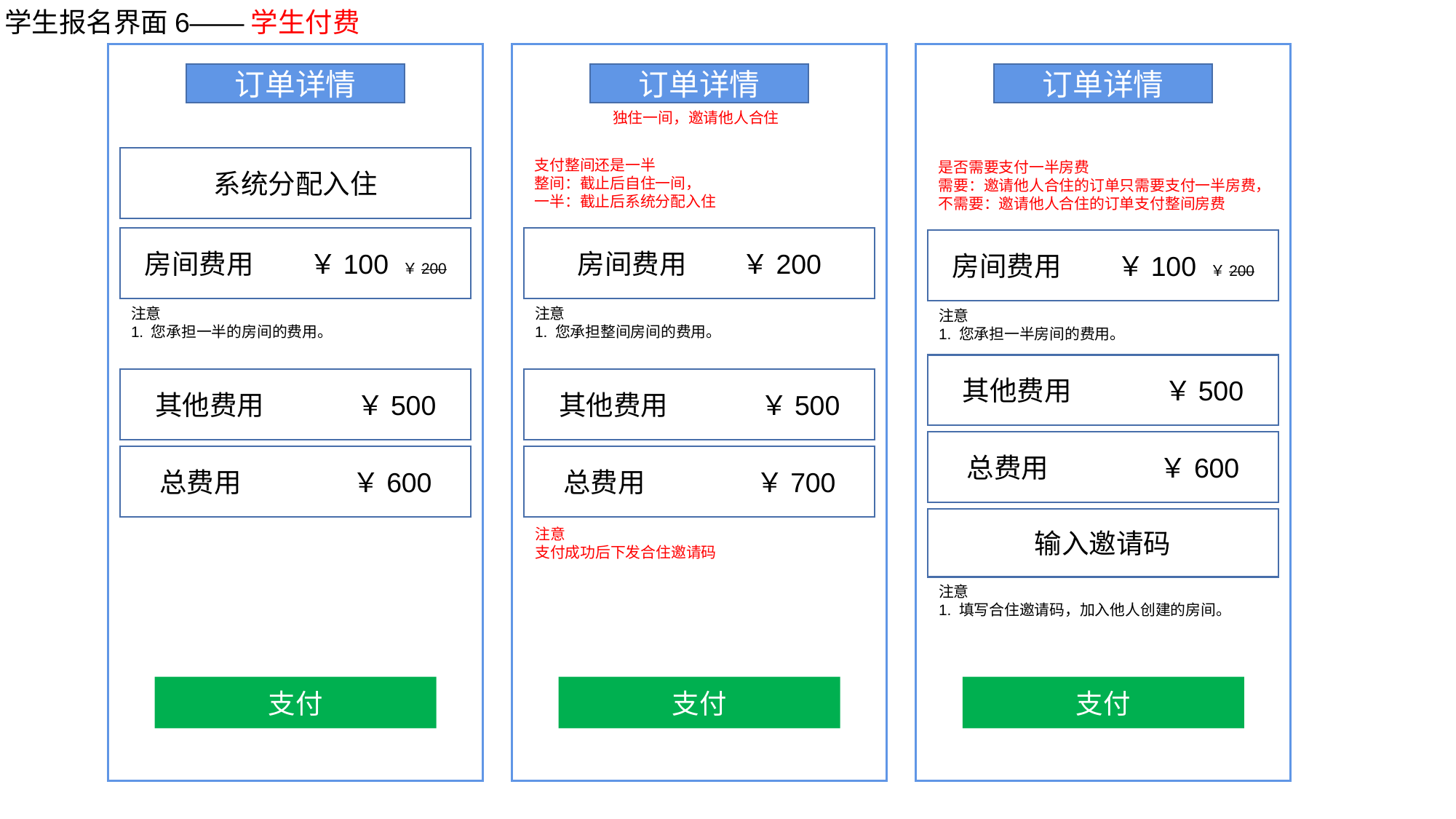

学生报名界面6——学生付费

订单详情
订单详情
订单详情
独住一间，邀请他人合住
系统分配入住
支付整间还是一半
整间：截止后自住一间，
一半：截止后系统分配入住
是否需要支付一半房费
需要：邀请他人合住的订单只需要支付一半房费，
不需要：邀请他人合住的订单支付整间房费
房间费用         ￥100 ￥200
房间费用         ￥200
房间费用         ￥100 ￥200
注意
1. 您承担一半的房间的费用。
注意
1. 您承担整间房间的费用。
注意
1. 您承担一半房间的费用。
其他费用               ￥500
其他费用               ￥500
其他费用               ￥500
总费用                  ￥600
总费用                  ￥600
总费用                  ￥700
输入邀请码
注意
支付成功后下发合住邀请码
注意
1. 填写合住邀请码，加入他人创建的房间。
支付
支付
支付